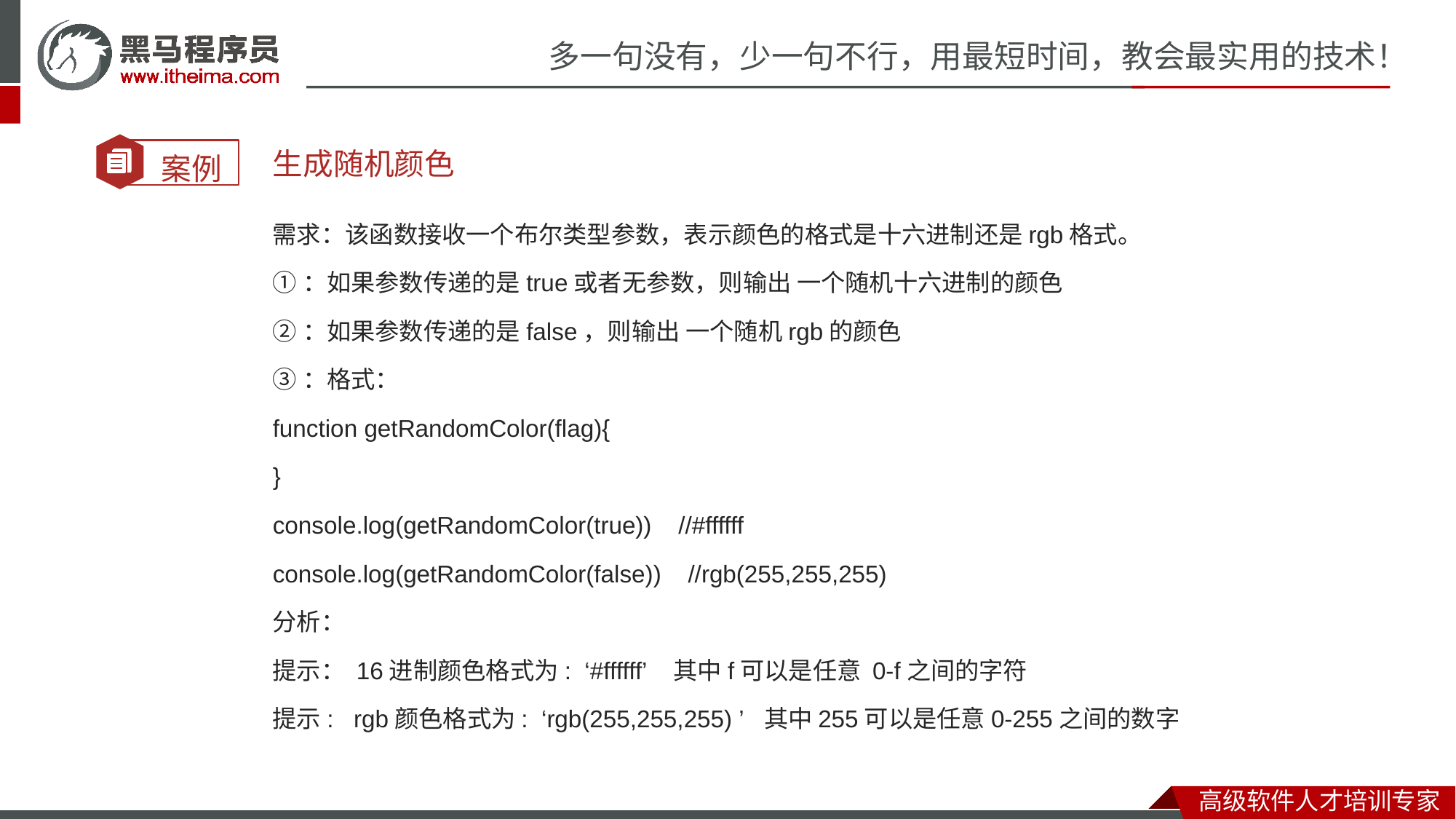

生成随机颜色
需求：该函数接收一个布尔类型参数，表示颜色的格式是十六进制还是rgb格式。
①：如果参数传递的是true或者无参数，则输出 一个随机十六进制的颜色
②：如果参数传递的是false，则输出 一个随机rgb的颜色
③：格式：
function getRandomColor(flag){
}
console.log(getRandomColor(true))    //#ffffff
console.log(getRandomColor(false))    //rgb(255,255,255)
分析：
提示： 16进制颜色格式为:  ‘#ffffff’   其中f可以是任意 0-f之间的字符
提示:   rgb颜色格式为:  ‘rgb(255,255,255) ’  其中255可以是任意0-255之间的数字